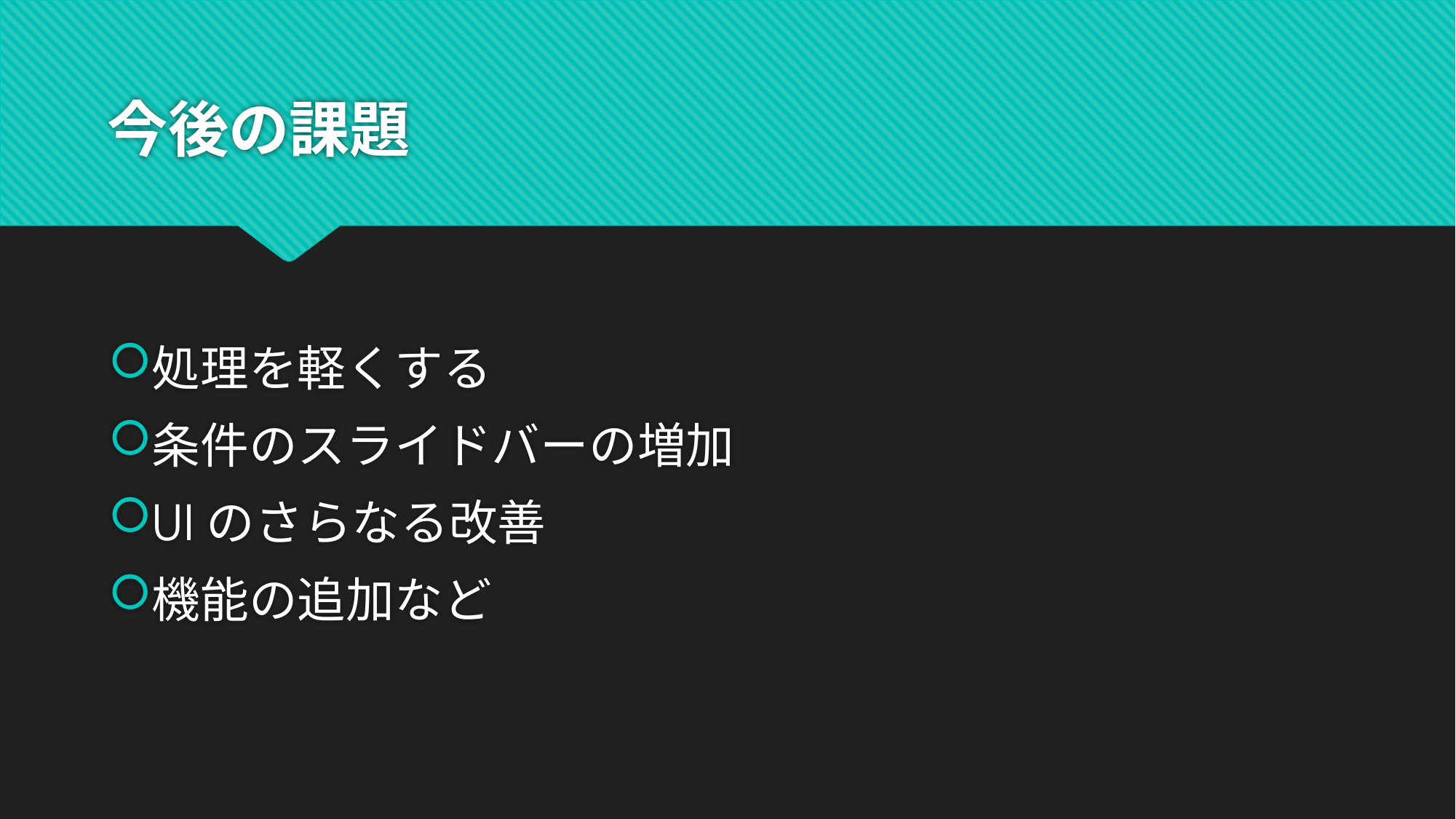

# 今後の課題
処理を軽くする
条件のスライドバーの増加
UIのさらなる改善
機能の追加など